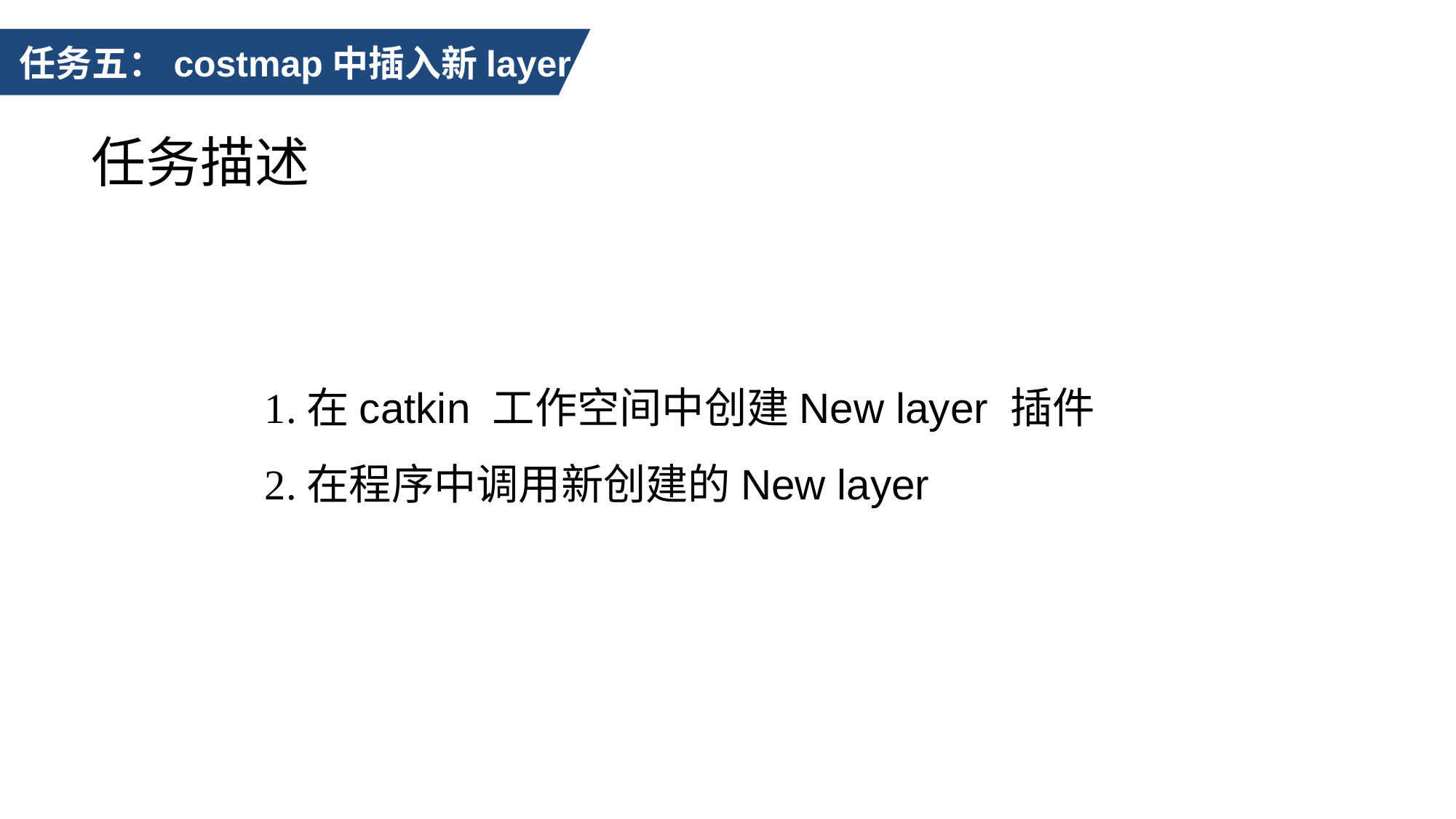

任务五：costmap中插入新layer
任务描述

      1.在catkin 工作空间中创建New layer 插件
      2.在程序中调用新创建的New layer